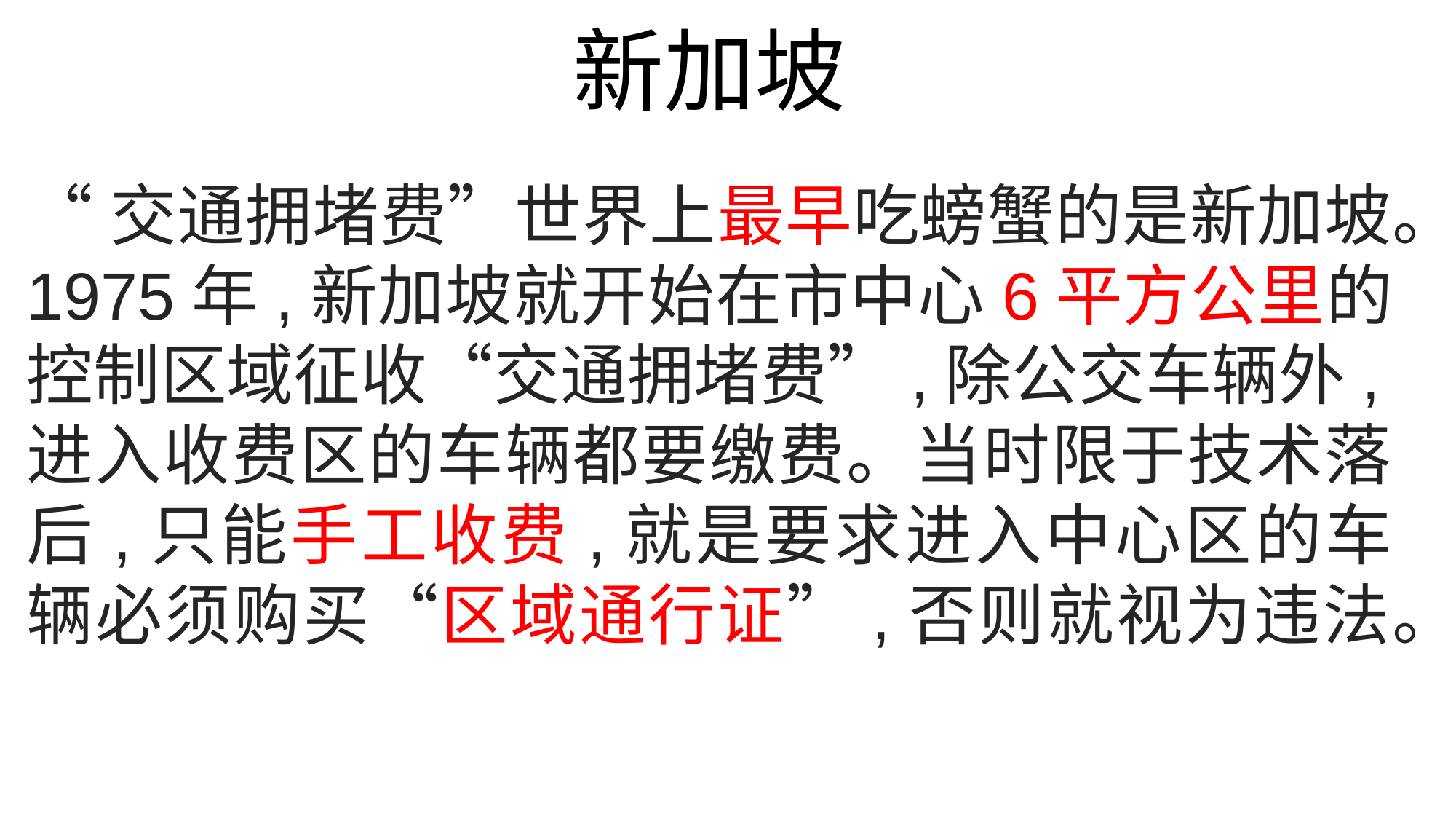

# 新加坡
“交通拥堵费”世界上最早吃螃蟹的是新加坡。1975年,新加坡就开始在市中心6平方公里的控制区域征收“交通拥堵费”,除公交车辆外,进入收费区的车辆都要缴费。当时限于技术落后,只能手工收费,就是要求进入中心区的车辆必须购买“区域通行证”,否则就视为违法。